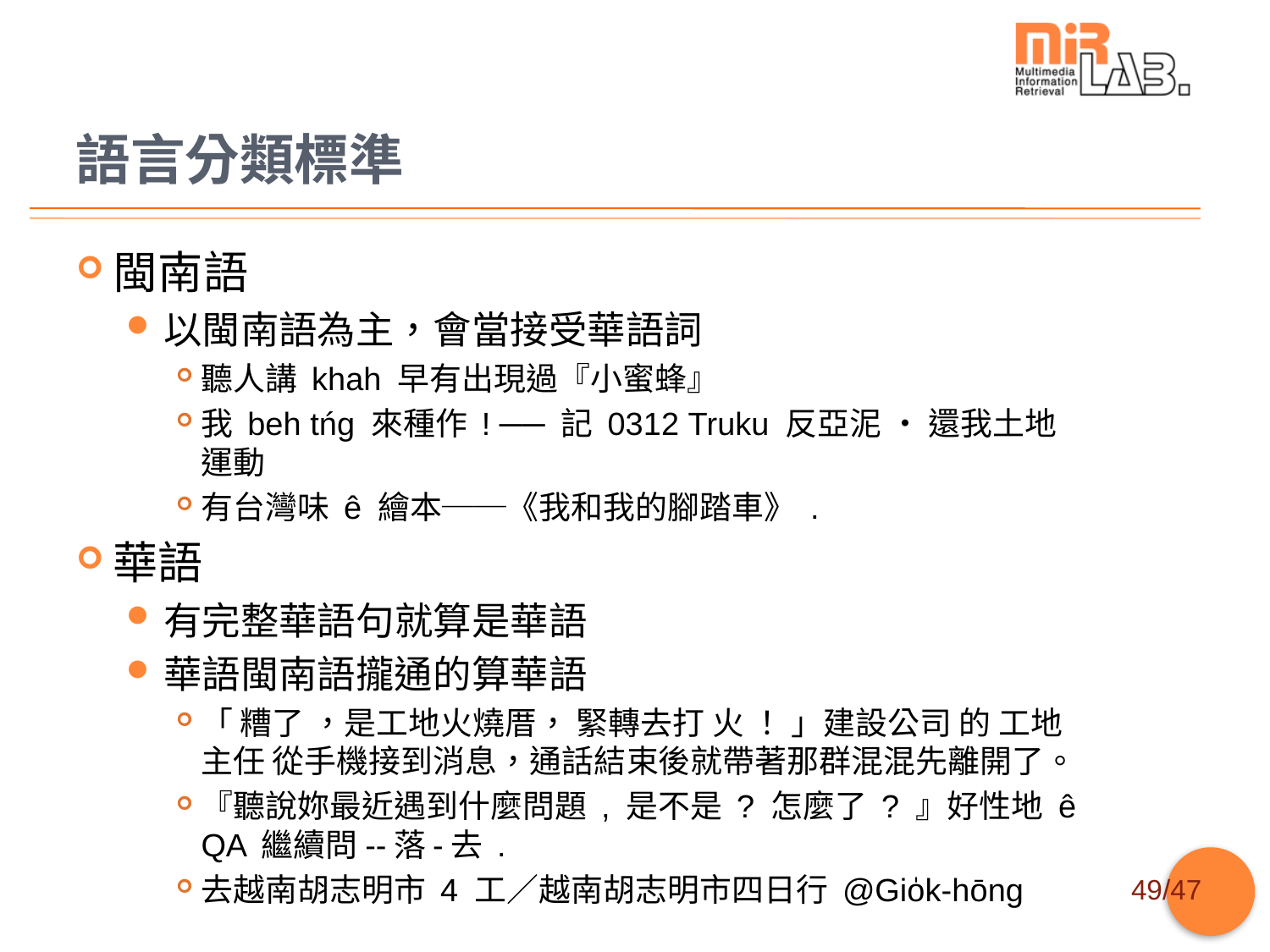

# 語言分類標準
閩南語
以閩南語為主，會當接受華語詞
聽人講 khah 早有出現過『小蜜蜂』
我 beh tńg 來種作 ! ── 記 0312 Truku 反亞泥 ‧ 還我土地運動
有台灣味 ê 繪本──《我和我的腳踏車》 .
華語
有完整華語句就算是華語
華語閩南語攏通的算華語
「 糟了 ，是工地火燒厝， 緊轉去打 火 ！ 」建設公司 的 工地主任 從手機接到消息，通話結束後就帶著那群混混先離開了。
『聽說妳最近遇到什麼問題 , 是不是 ? 怎麼了 ? 』好性地 ê QA 繼續問--落-去 .
去越南胡志明市 4 工／越南胡志明市四日行 @Gio̍k-hōng